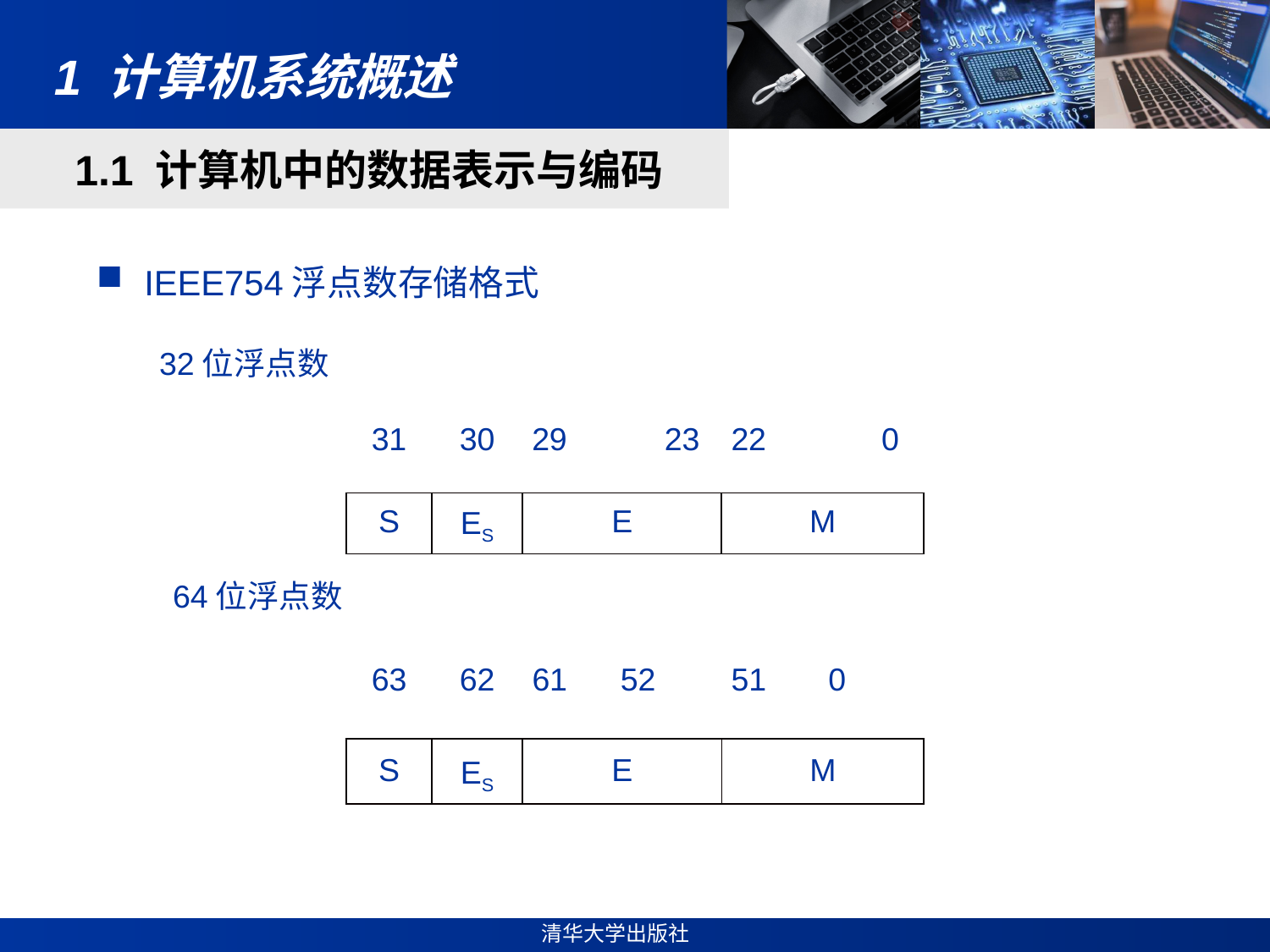

# 1 计算机系统概述
1.1 计算机中的数据表示与编码
IEEE754浮点数存储格式
32位浮点数
| 31 | 30 | 29 23 | 22 0 |
| --- | --- | --- | --- |
| S | ES | E | M |
64位浮点数
| 63 | 62 | 61 52 | 51 0 |
| --- | --- | --- | --- |
| S | ES | E | M |